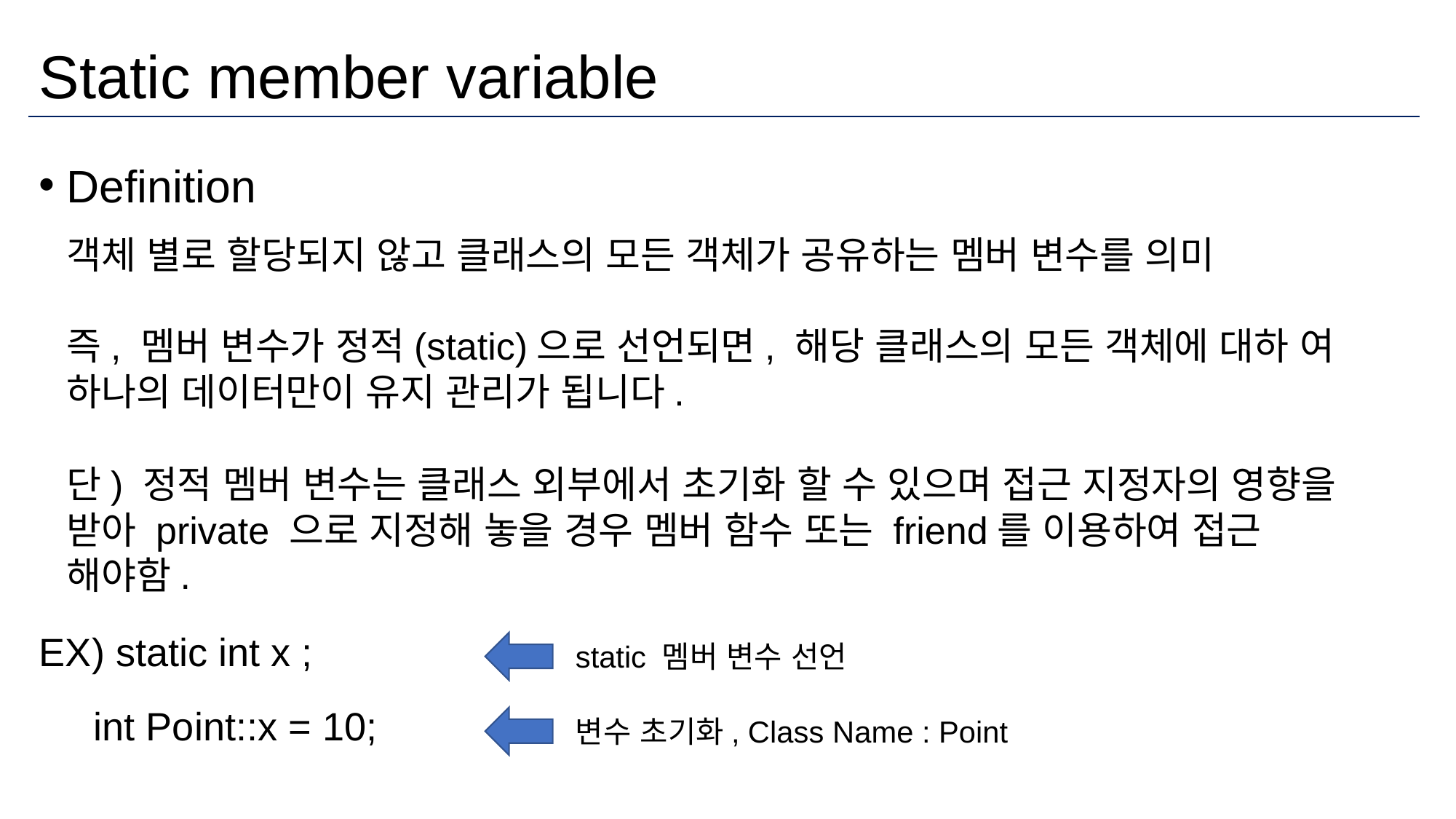

# Static member variable
Definition
객체 별로 할당되지 않고 클래스의 모든 객체가 공유하는 멤버 변수를 의미

즉, 멤버 변수가 정적(static)으로 선언되면, 해당 클래스의 모든 객체에 대하 여 하나의 데이터만이 유지 관리가 됩니다.
단) 정적 멤버 변수는 클래스 외부에서 초기화 할 수 있으며 접근 지정자의 영향을 받아 private 으로 지정해 놓을 경우 멤버 함수 또는 friend를 이용하여 접근 해야함.
EX) static int x ;

static 멤버 변수 선언
     int Point::x = 10;

변수 초기화, Class Name : Point